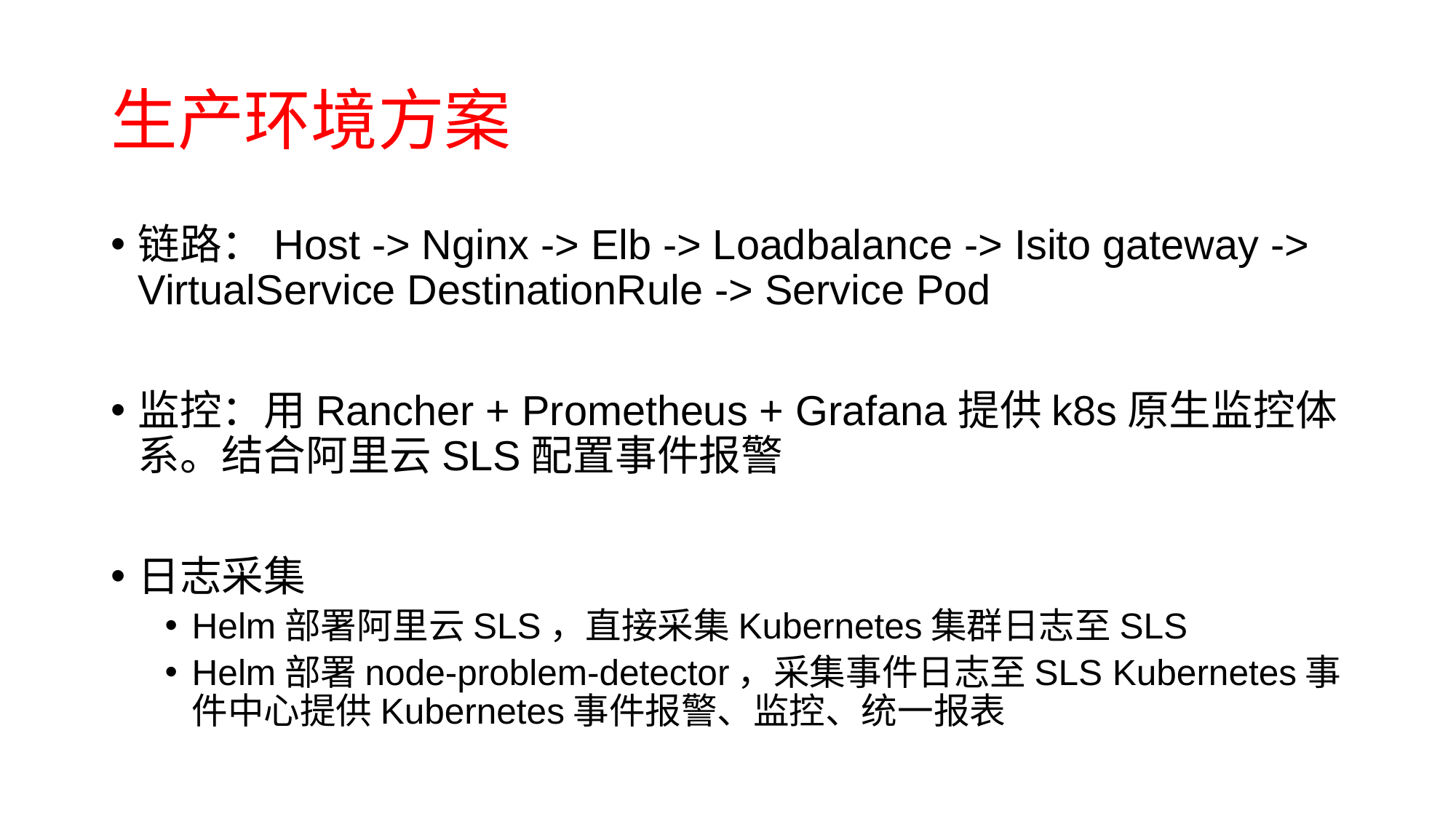

# 生产环境方案
链路：Host -> Nginx -> Elb -> Loadbalance -> Isito gateway -> VirtualService DestinationRule -> Service Pod

监控：用Rancher + Prometheus + Grafana提供k8s原生监控体系。结合阿里云SLS配置事件报警

日志采集
Helm部署阿里云SLS，直接采集Kubernetes集群日志至SLS
Helm部署node-problem-detector，采集事件日志至SLS Kubernetes事件中心提供Kubernetes事件报警、监控、统一报表